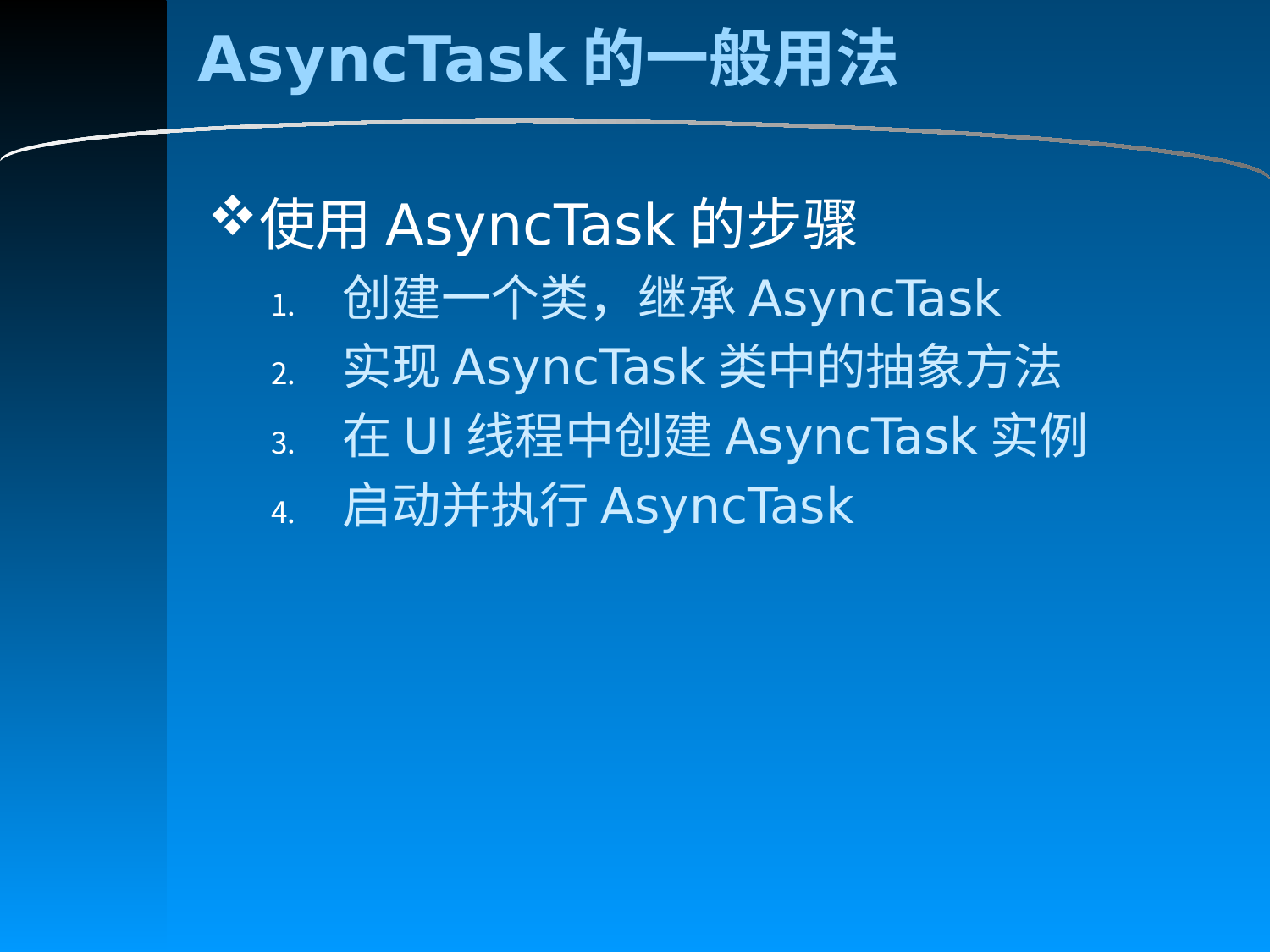

# AsyncTask的一般用法
使用AsyncTask的步骤
创建一个类，继承AsyncTask
实现AsyncTask类中的抽象方法
在UI线程中创建AsyncTask实例
启动并执行AsyncTask